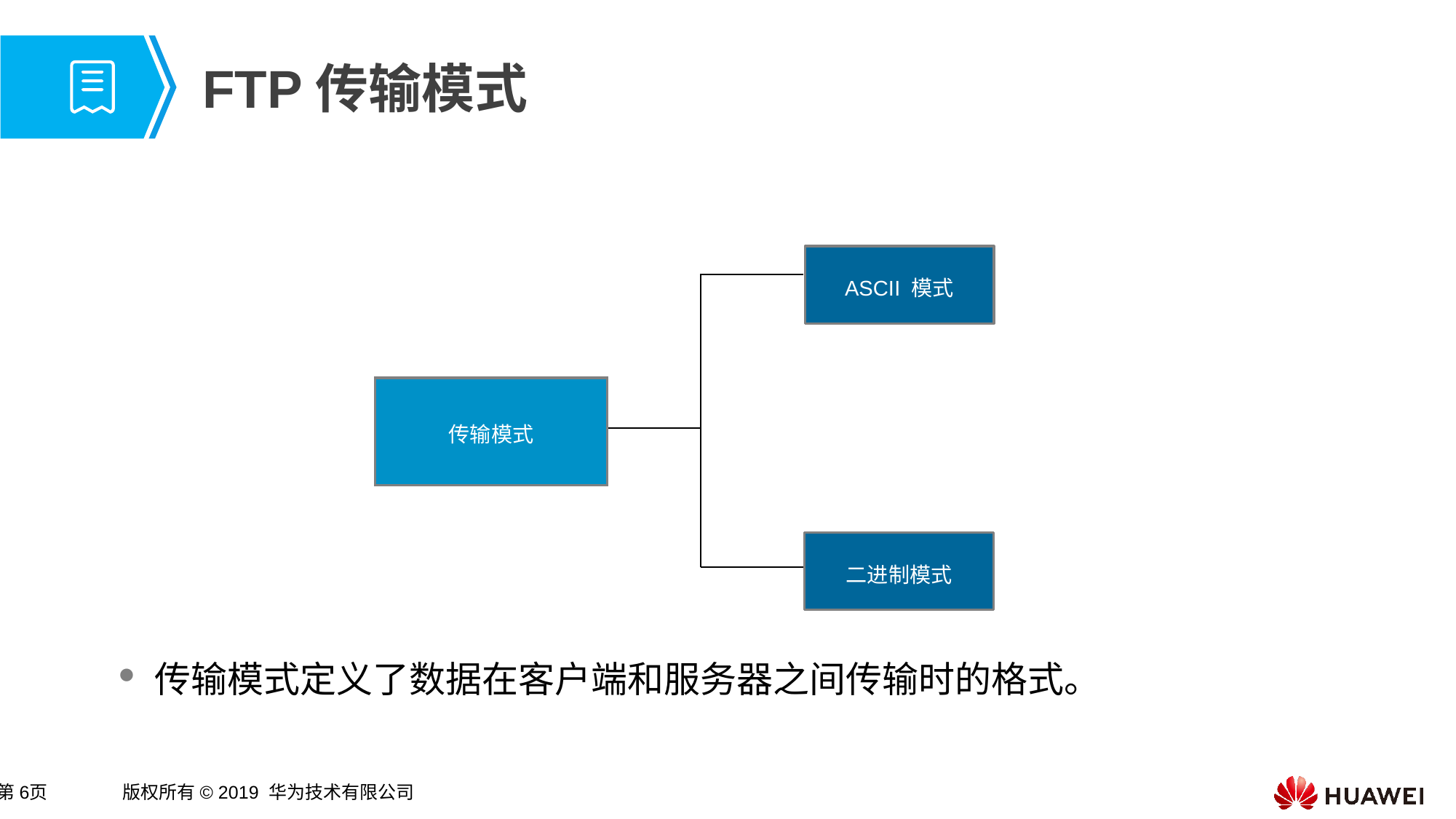

# FTP传输模式

传输模式定义了数据在客户端和服务器之间传输时的格式。

ASCII 模式
传输模式
二进制模式